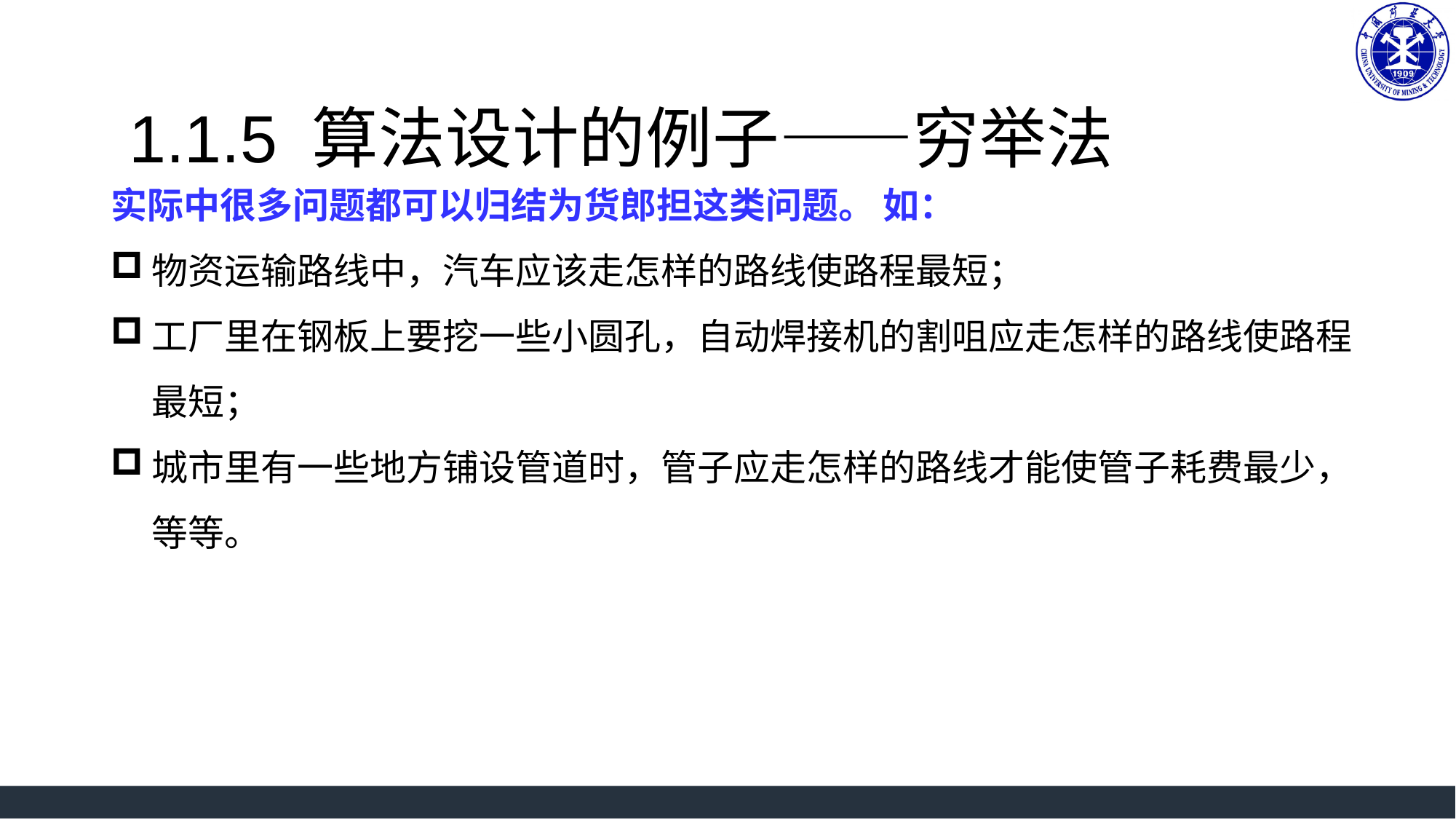

#
1.1.5 算法设计的例子——穷举法
实际中很多问题都可以归结为货郎担这类问题。 如：
物资运输路线中，汽车应该走怎样的路线使路程最短；
工厂里在钢板上要挖一些小圆孔，自动焊接机的割咀应走怎样的路线使路程最短；
城市里有一些地方铺设管道时，管子应走怎样的路线才能使管子耗费最少，等等。